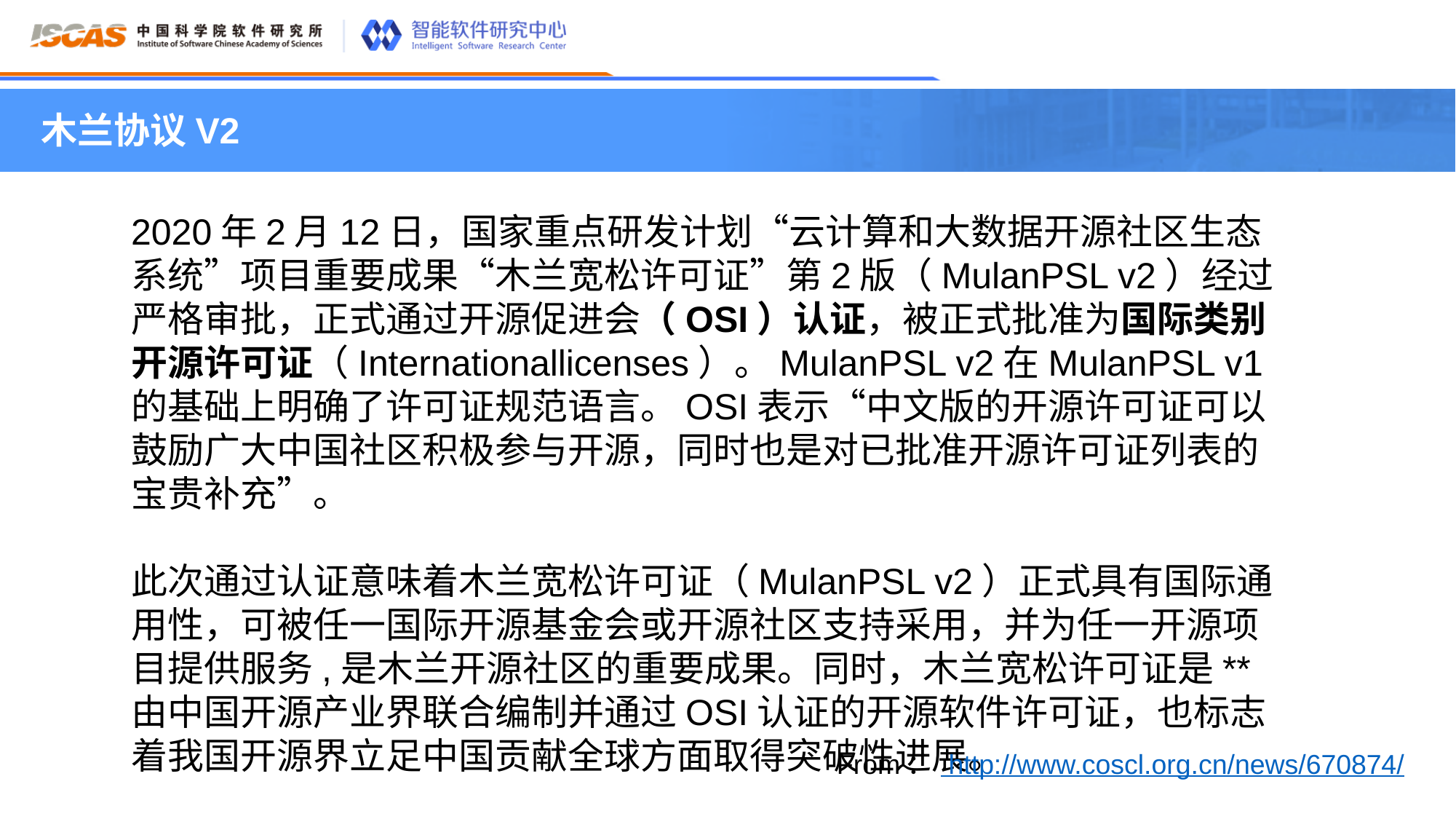

木兰协议V2
2020年2月12日，国家重点研发计划“云计算和大数据开源社区生态系统”项目重要成果“木兰宽松许可证”第2版（MulanPSL v2）经过严格审批，正式通过开源促进会（OSI）认证，被正式批准为国际类别开源许可证（Internationallicenses）。MulanPSL v2在MulanPSL v1 的基础上明确了许可证规范语言。OSI表示“中文版的开源许可证可以鼓励广大中国社区积极参与开源，同时也是对已批准开源许可证列表的宝贵补充”。

此次通过认证意味着木兰宽松许可证（MulanPSL v2）正式具有国际通用性，可被任一国际开源基金会或开源社区支持采用，并为任一开源项目提供服务,是木兰开源社区的重要成果。同时，木兰宽松许可证是**由中国开源产业界联合编制并通过OSI认证的开源软件许可证，也标志着我国开源界立足中国贡献全球方面取得突破性进展。
From： http://www.coscl.org.cn/news/670874/